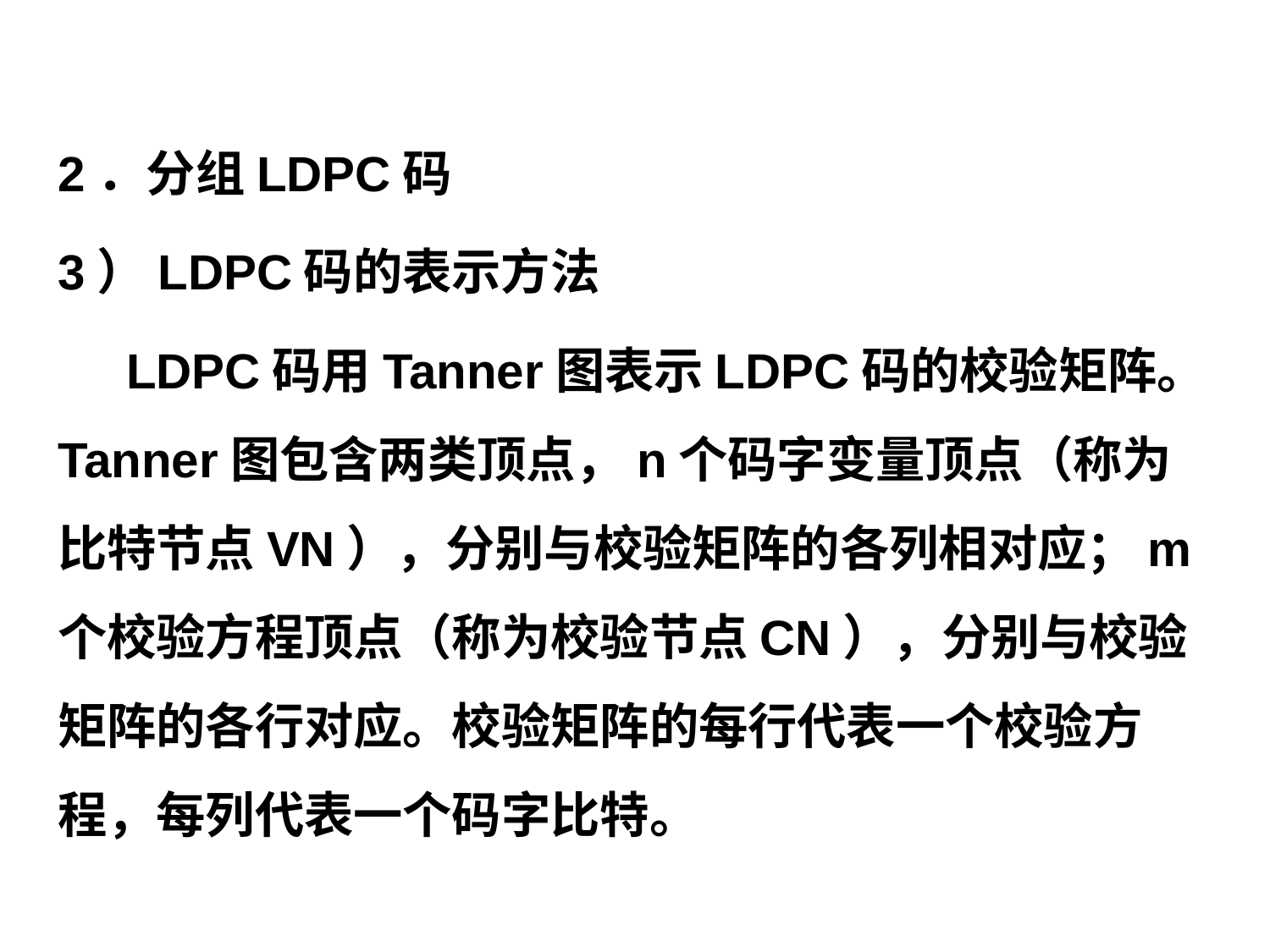

2．分组LDPC码
3）LDPC码的表示方法
     LDPC码用Tanner图表示LDPC码的校验矩阵。Tanner图包含两类顶点，n个码字变量顶点（称为比特节点VN），分别与校验矩阵的各列相对应；m个校验方程顶点（称为校验节点CN），分别与校验矩阵的各行对应。校验矩阵的每行代表一个校验方程，每列代表一个码字比特。